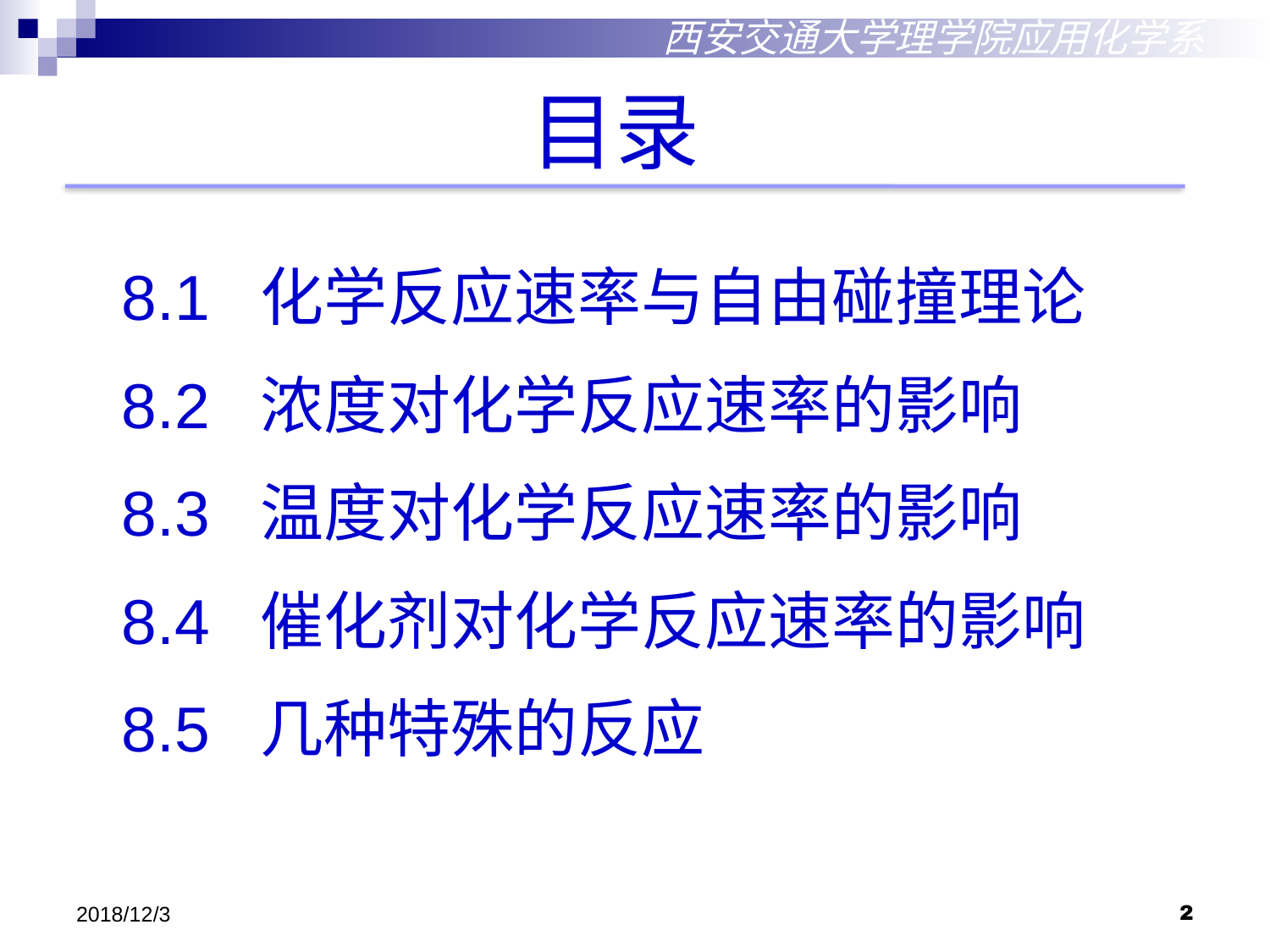

西安交通大学理学院应用化学系
目录

8.1  化学反应速率与自由碰撞理论
8.2  浓度对化学反应速率的影响
8.3  温度对化学反应速率的影响
8.4  催化剂对化学反应速率的影响
8.5  几种特殊的反应
2018/12/3
2